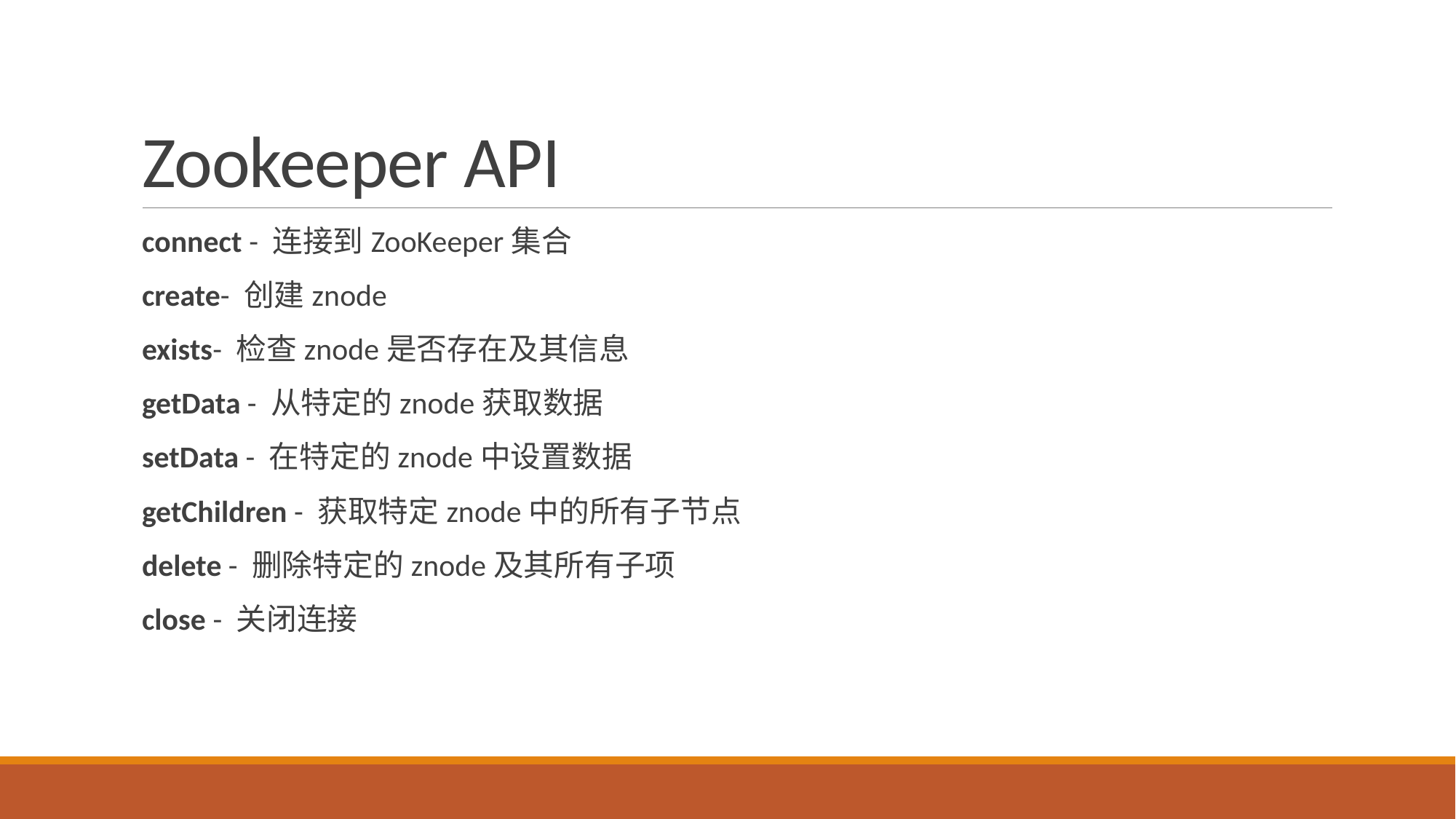

# Zookeeper API
connect - 连接到ZooKeeper集合
create- 创建znode
exists- 检查znode是否存在及其信息
getData - 从特定的znode获取数据
setData - 在特定的znode中设置数据
getChildren - 获取特定znode中的所有子节点
delete - 删除特定的znode及其所有子项
close - 关闭连接